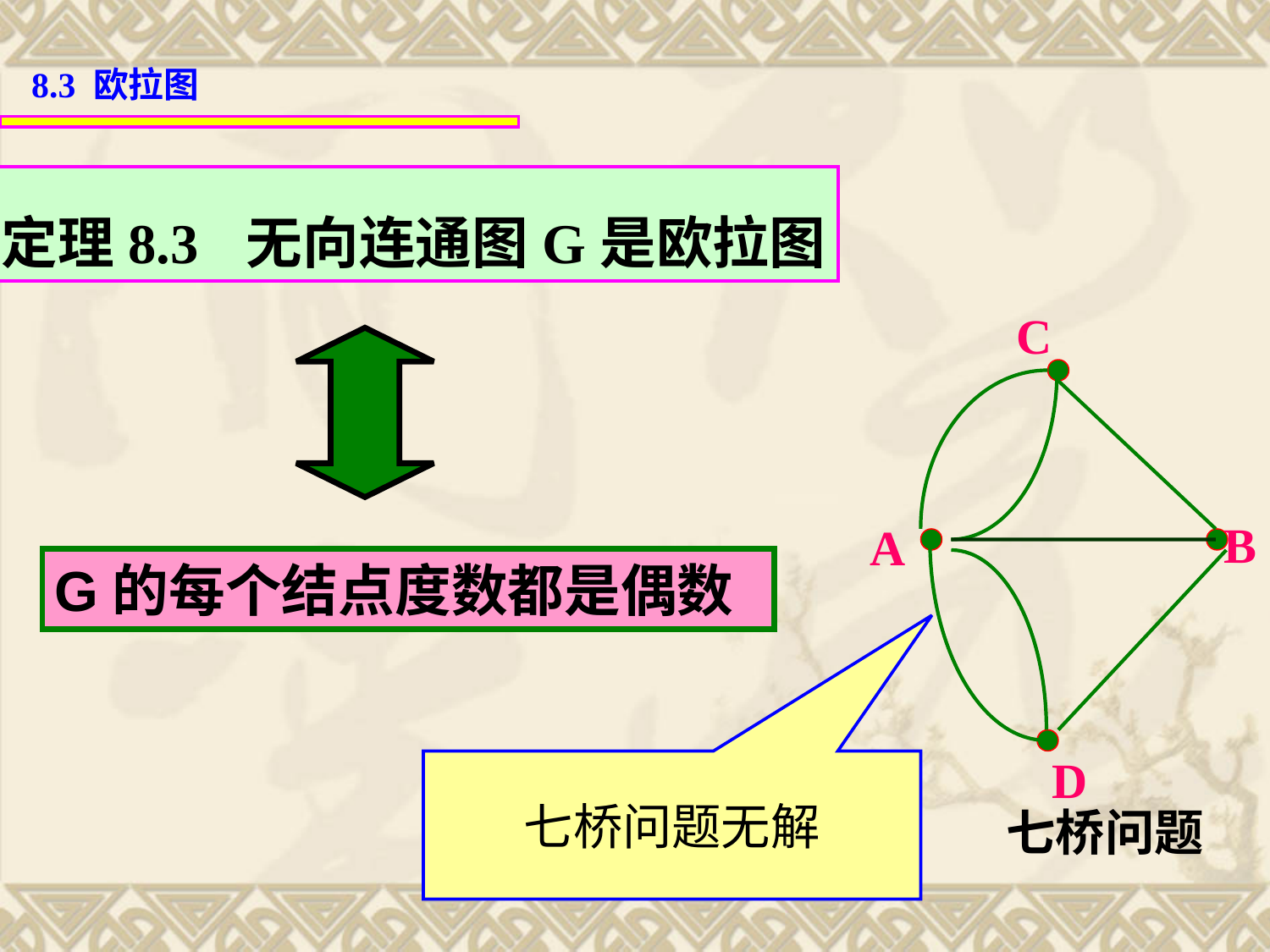

8.3 欧拉图

定理8.3 无向连通图G是欧拉图
C
B
A
D

七桥问题

G的每个结点度数都是偶数
七桥问题无解